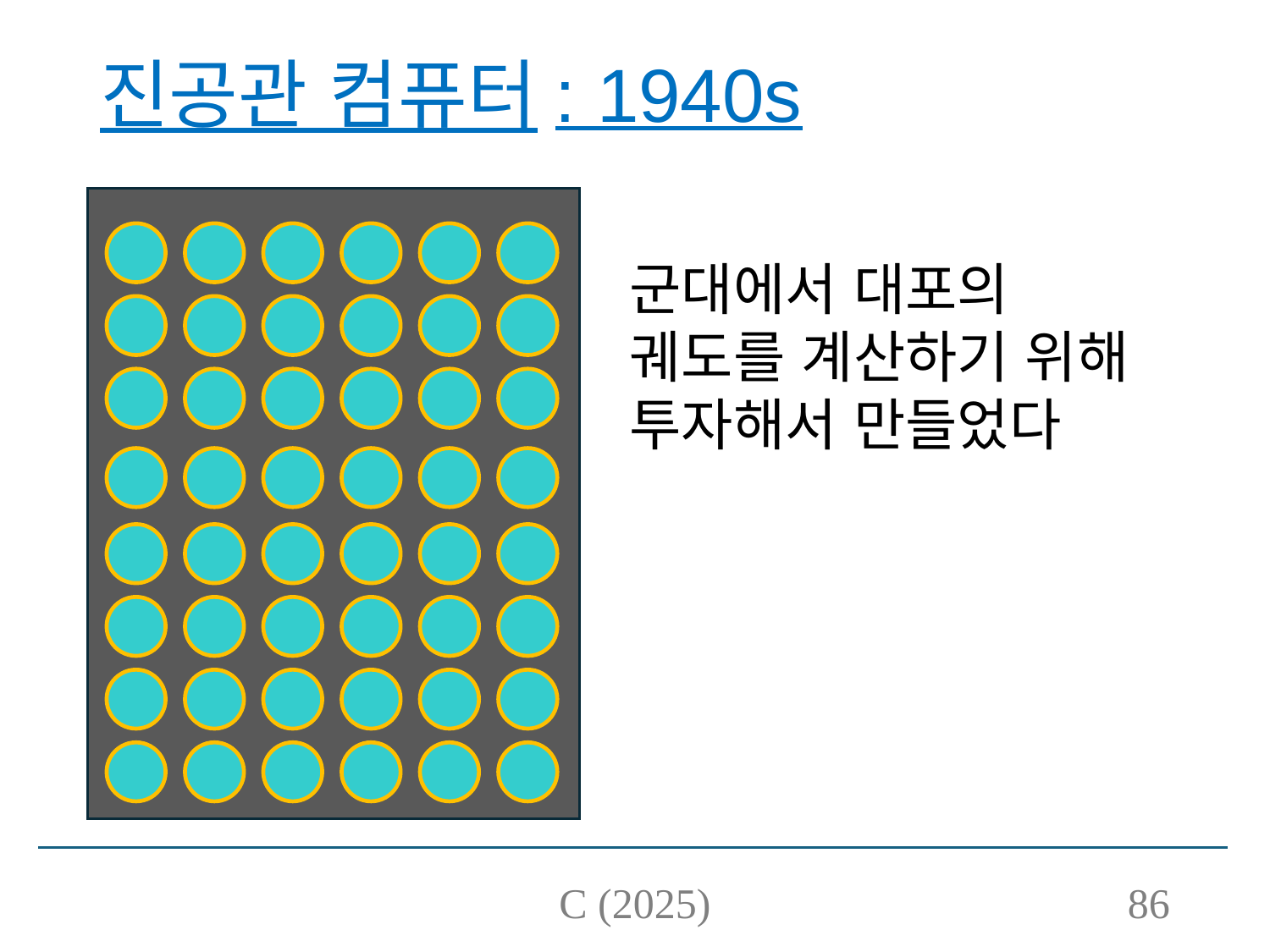

# 진공관 컴퓨터: 1940s

군대에서 대포의 궤도를 계산하기 위해 투자해서 만들었다

C (2025)
86